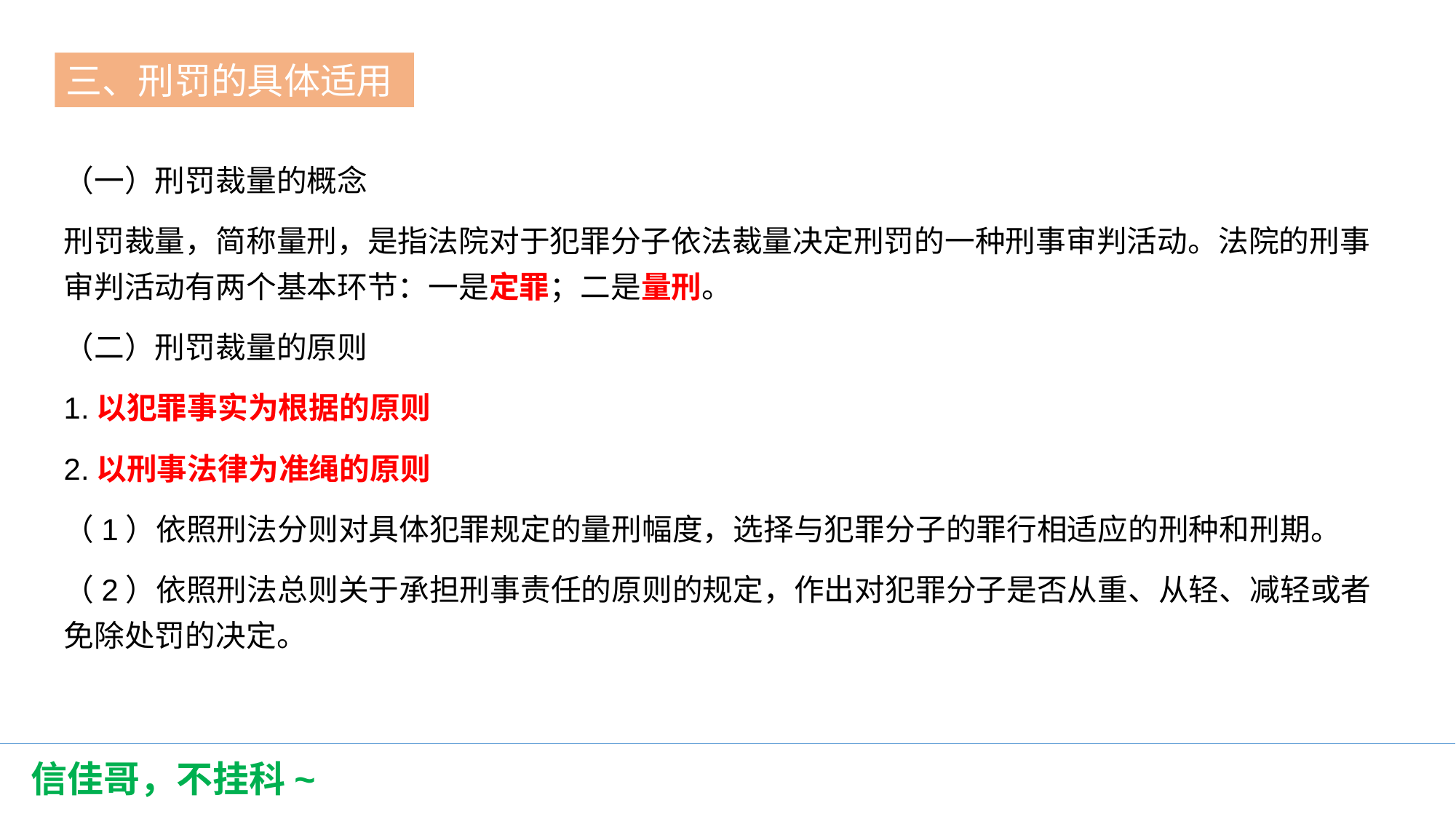

三、刑罚的具体适用
第一节
（一）刑罚裁量的概念
刑罚裁量，简称量刑，是指法院对于犯罪分子依法裁量决定刑罚的一种刑事审判活动。法院的刑事审判活动有两个基本环节：一是定罪；二是量刑。
（二）刑罚裁量的原则
1.以犯罪事实为根据的原则
2.以刑事法律为准绳的原则
（1）依照刑法分则对具体犯罪规定的量刑幅度，选择与犯罪分子的罪行相适应的刑种和刑期。
（2）依照刑法总则关于承担刑事责任的原则的规定，作出对犯罪分子是否从重、从轻、减轻或者免除处罚的决定。